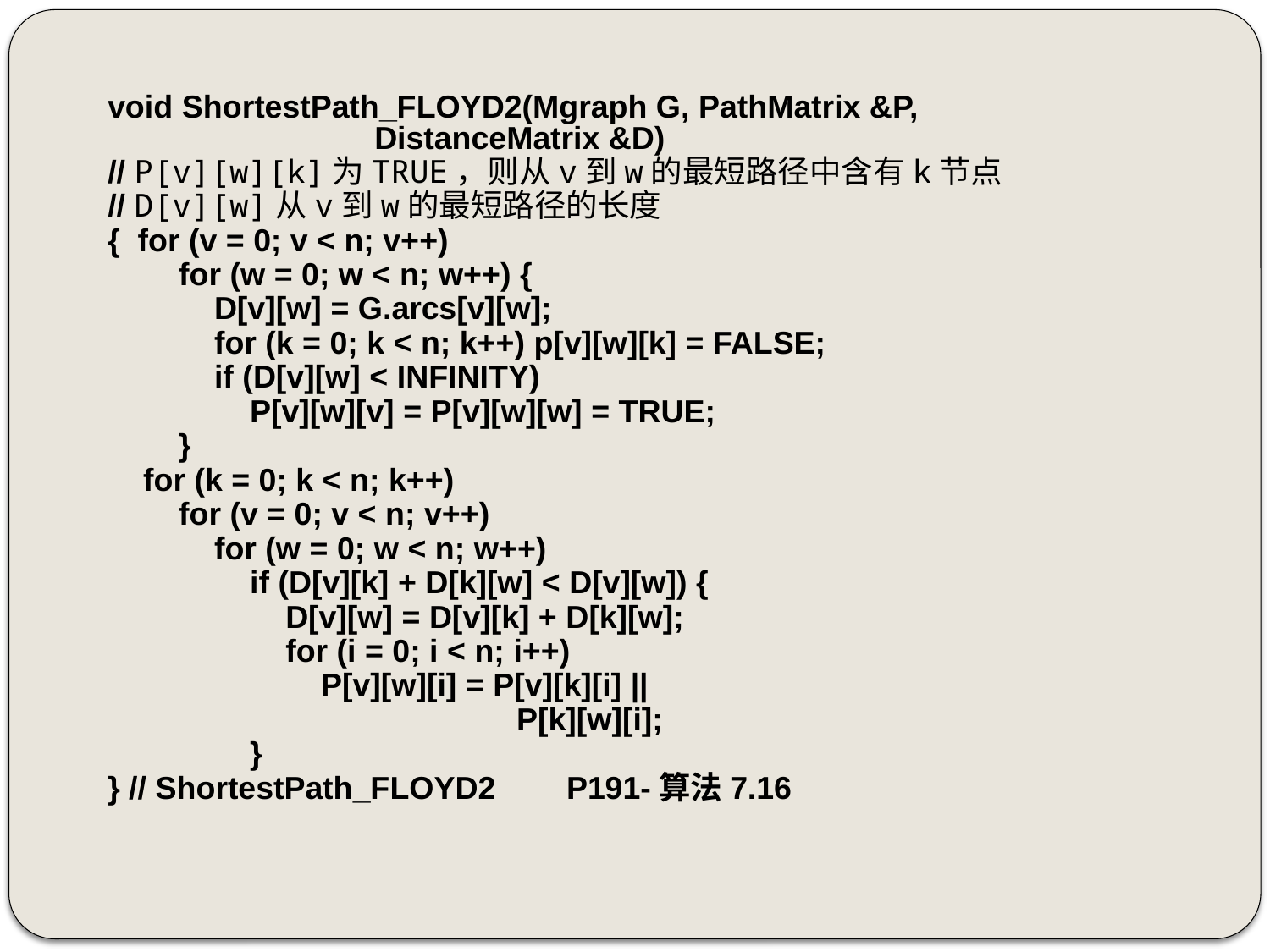

void ShortestPath_FLOYD2(Mgraph G, PathMatrix &P,
                              DistanceMatrix &D)
// P[v][w][k]为TRUE，则从v到w的最短路径中含有k节点
// D[v][w]从v到w的最短路径的长度
{  for (v = 0; v < n; v++)
        for (w = 0; w < n; w++) {
            D[v][w] = G.arcs[v][w];
            for (k = 0; k < n; k++) p[v][w][k] = FALSE;
            if (D[v][w] < INFINITY)
                P[v][w][v] = P[v][w][w] = TRUE;
        }
    for (k = 0; k < n; k++)
        for (v = 0; v < n; v++)
            for (w = 0; w < n; w++)
                if (D[v][k] + D[k][w] < D[v][w]) {
                    D[v][w] = D[v][k] + D[k][w];
                    for (i = 0; i < n; i++)
                        P[v][w][i] = P[v][k][i] ||
                                              P[k][w][i];
                }
} // ShortestPath_FLOYD2        P191-算法7.16